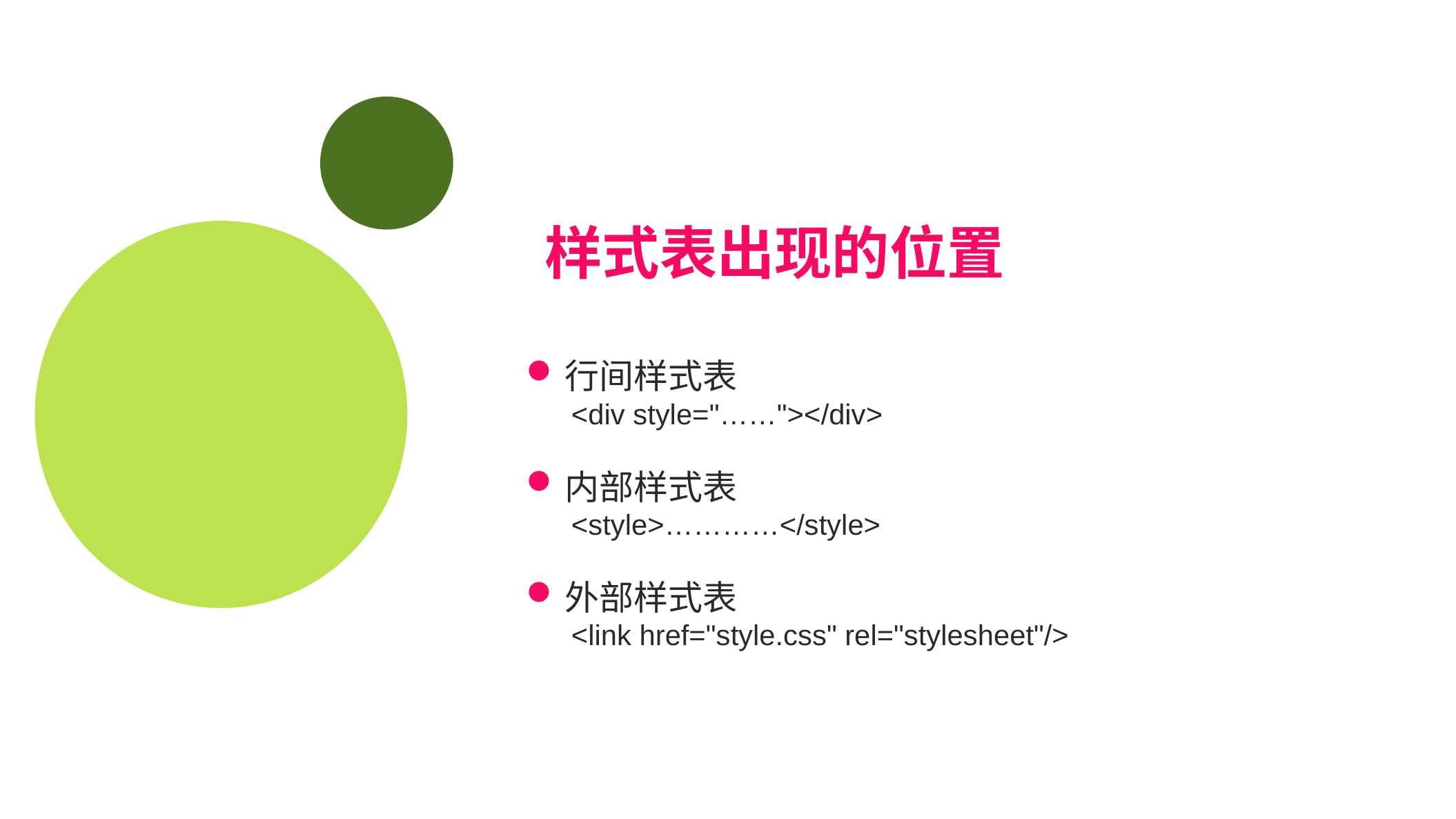

样式表出现的位置

行间样式表
<div style="……"></div>

内部样式表
<style>…………</style>

外部样式表
<link href="style.css" rel="stylesheet"/>